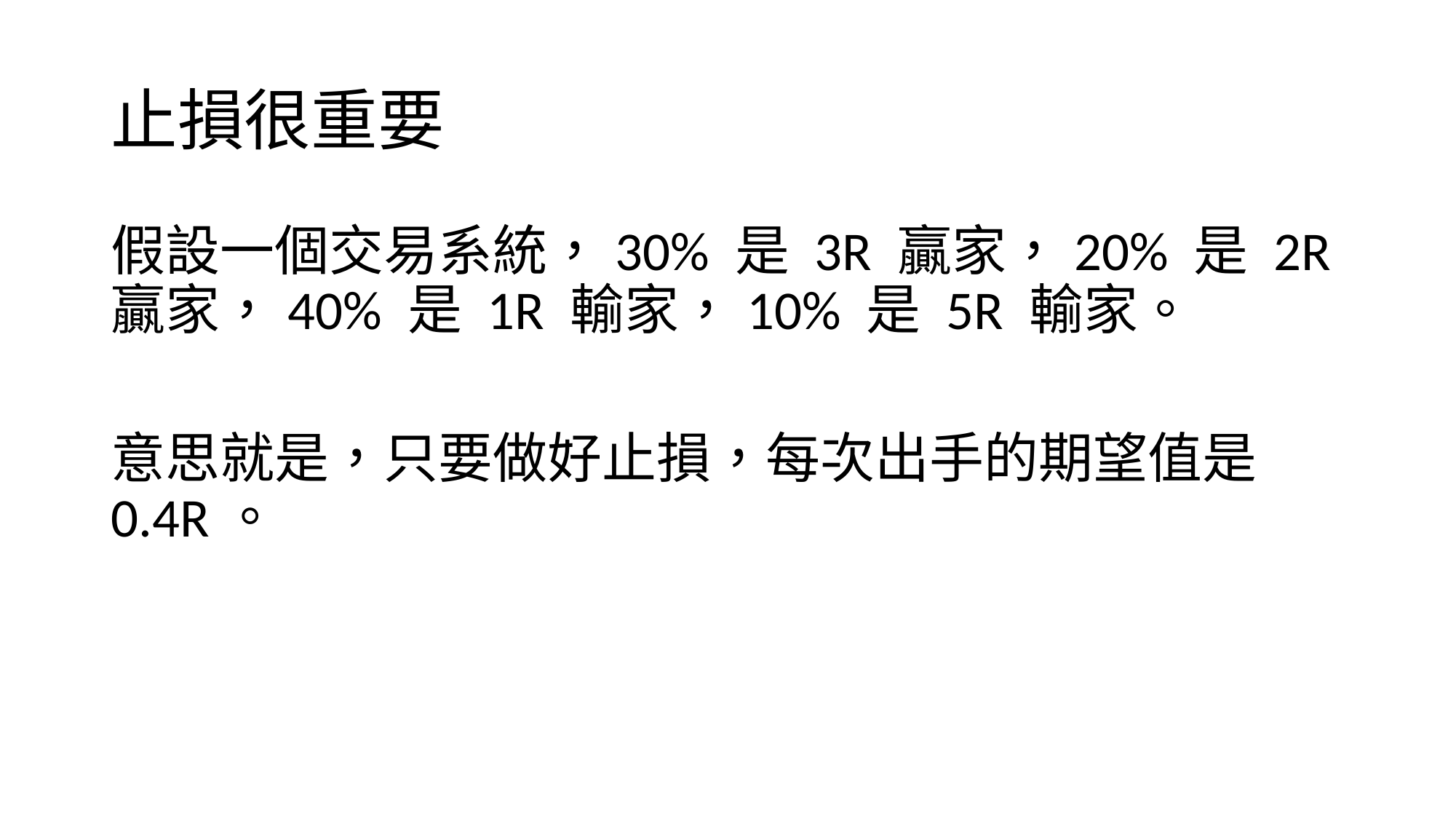

# 止損很重要
假設一個交易系統，30% 是 3R 贏家，20% 是 2R 贏家，40% 是 1R 輸家，10% 是 5R 輸家。

意思就是，只要做好止損，每次出手的期望值是 0.4R。